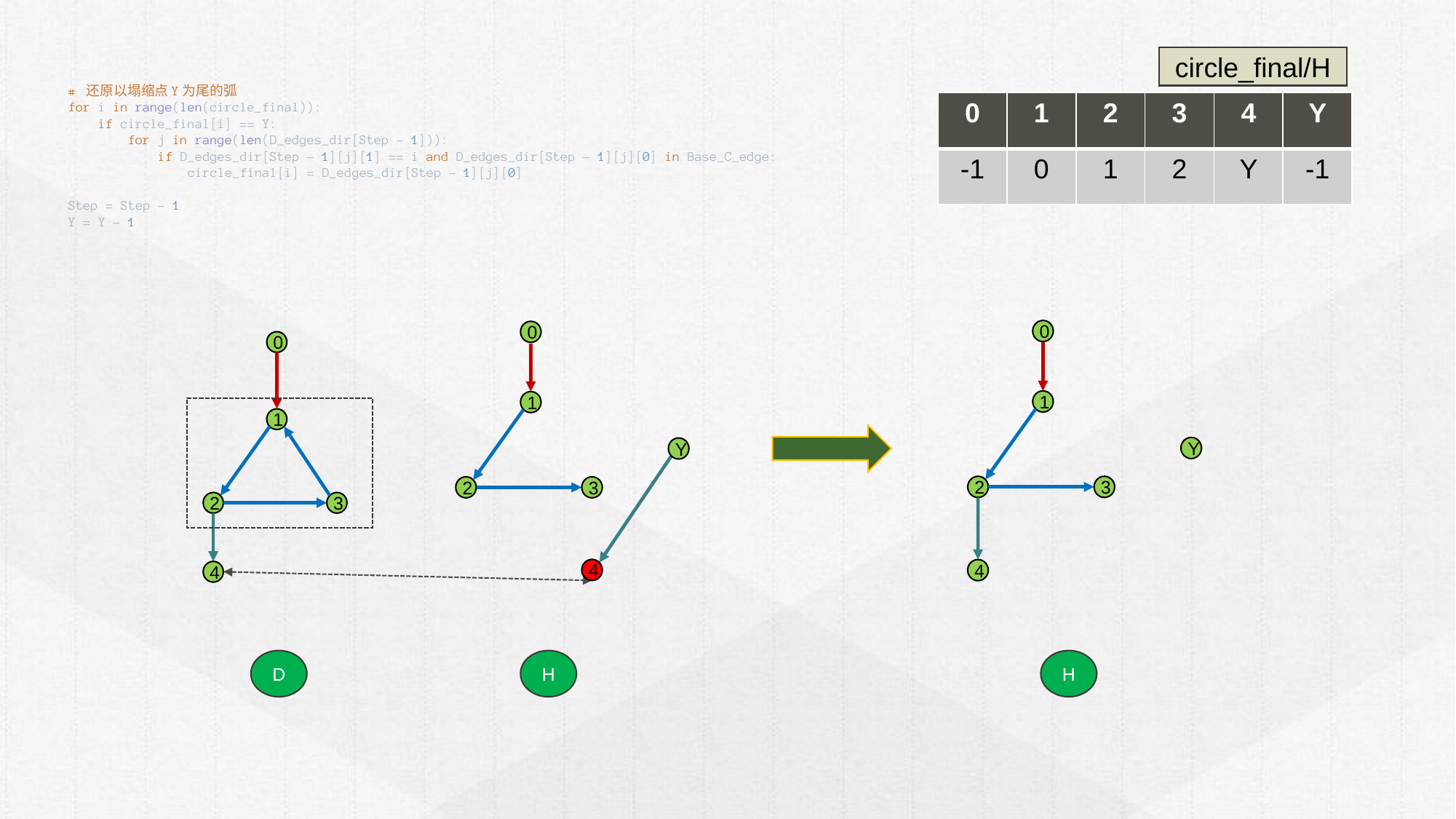

circle_final/H
# 还原以塌缩点Y为尾的弧
for i in range(len(circle_final)):
    if circle_final[i] == Y:
        for j in range(len(D_edges_dir[Step - 1])):
            if D_edges_dir[Step - 1][j][1] == i and D_edges_dir[Step - 1][j][0] in Base_C_edge:
                circle_final[i] = D_edges_dir[Step - 1][j][0]
Step = Step - 1
Y = Y - 1
| 0 | 1 | 2 | 3 | 4 | Y |
| --- | --- | --- | --- | --- | --- |
| -1 | 0 | 1 | 2 | Y | -1 |
0
1
Y
2
3
4
H
0
1
Y
2
3
4
H
0
1
2
3
4

D